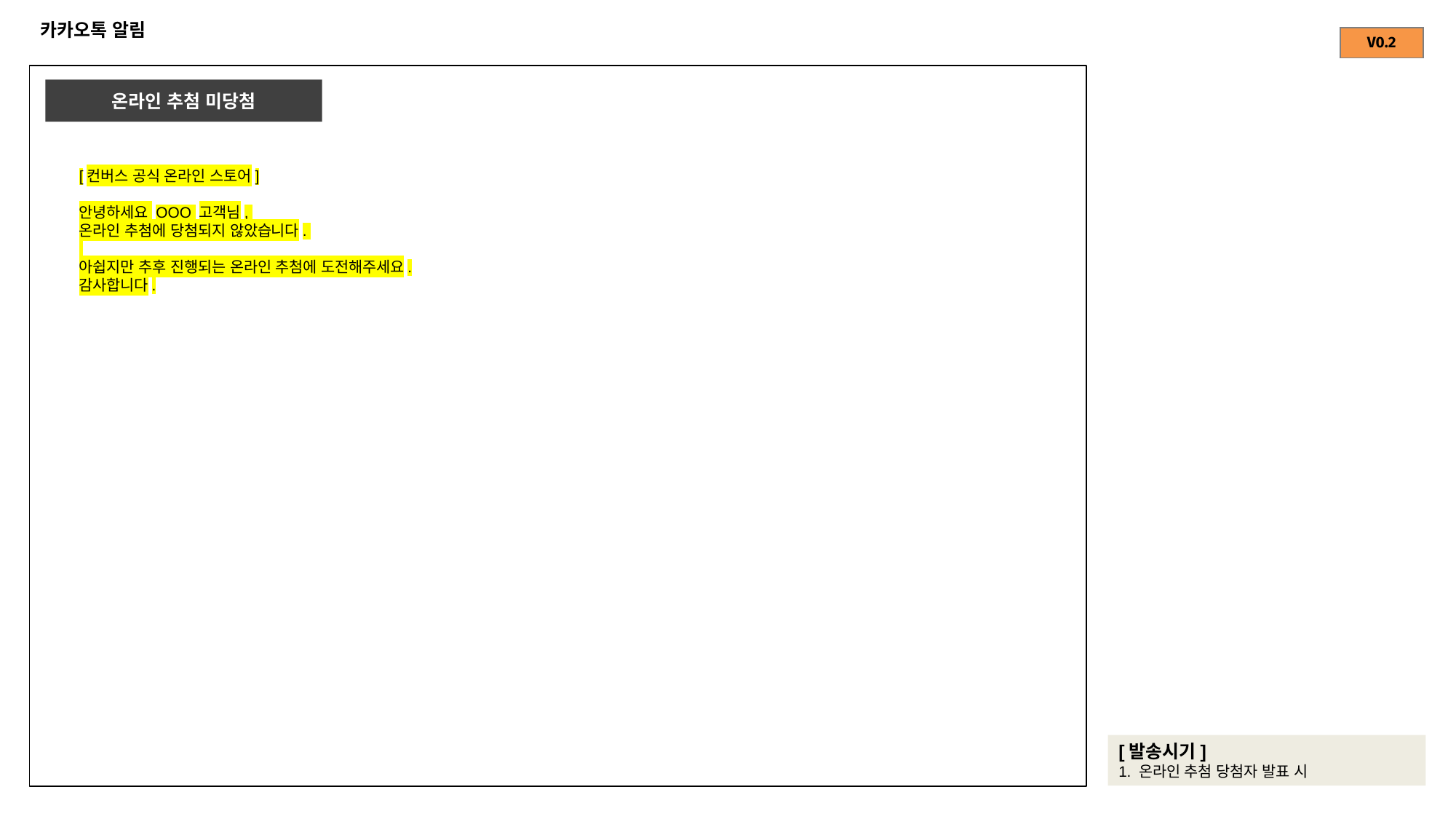

# 카카오톡 알림
| V0.2 |
| --- |

온라인 추첨 미당첨
[컨버스 공식 온라인 스토어]

안녕하세요 OOO 고객님,
온라인 추첨에 당첨되지 않았습니다.

아쉽지만 추후 진행되는 온라인 추첨에 도전해주세요.
감사합니다.
[발송시기]
1. 온라인 추첨 당첨자 발표 시